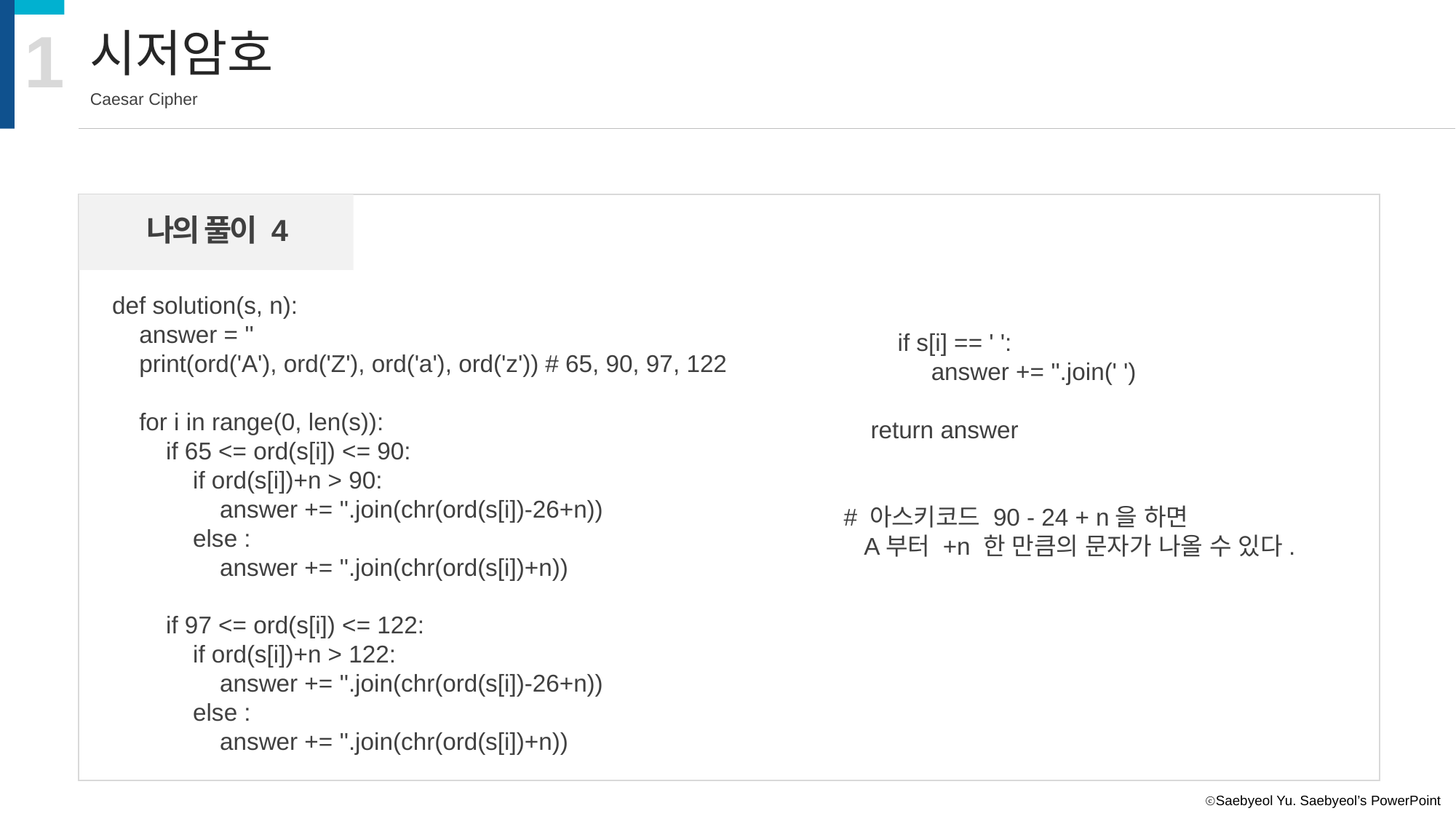

1
시저암호
Caesar Cipher

나의 풀이 4
def solution(s, n):
    answer = ''
    print(ord('A'), ord('Z'), ord('a'), ord('z')) # 65, 90, 97, 122

    for i in range(0, len(s)):
        if 65 <= ord(s[i]) <= 90:
            if ord(s[i])+n > 90:
                answer += ''.join(chr(ord(s[i])-26+n))
            else :
                answer += ''.join(chr(ord(s[i])+n))

        if 97 <= ord(s[i]) <= 122:
            if ord(s[i])+n > 122:
                answer += ''.join(chr(ord(s[i])-26+n))
            else :
                answer += ''.join(chr(ord(s[i])+n))

        if s[i] == ' ':
             answer += ''.join(' ')

    return answer

# 아스키코드 90 - 24 + n을 하면
   A부터 +n 한 만큼의 문자가 나올 수 있다.